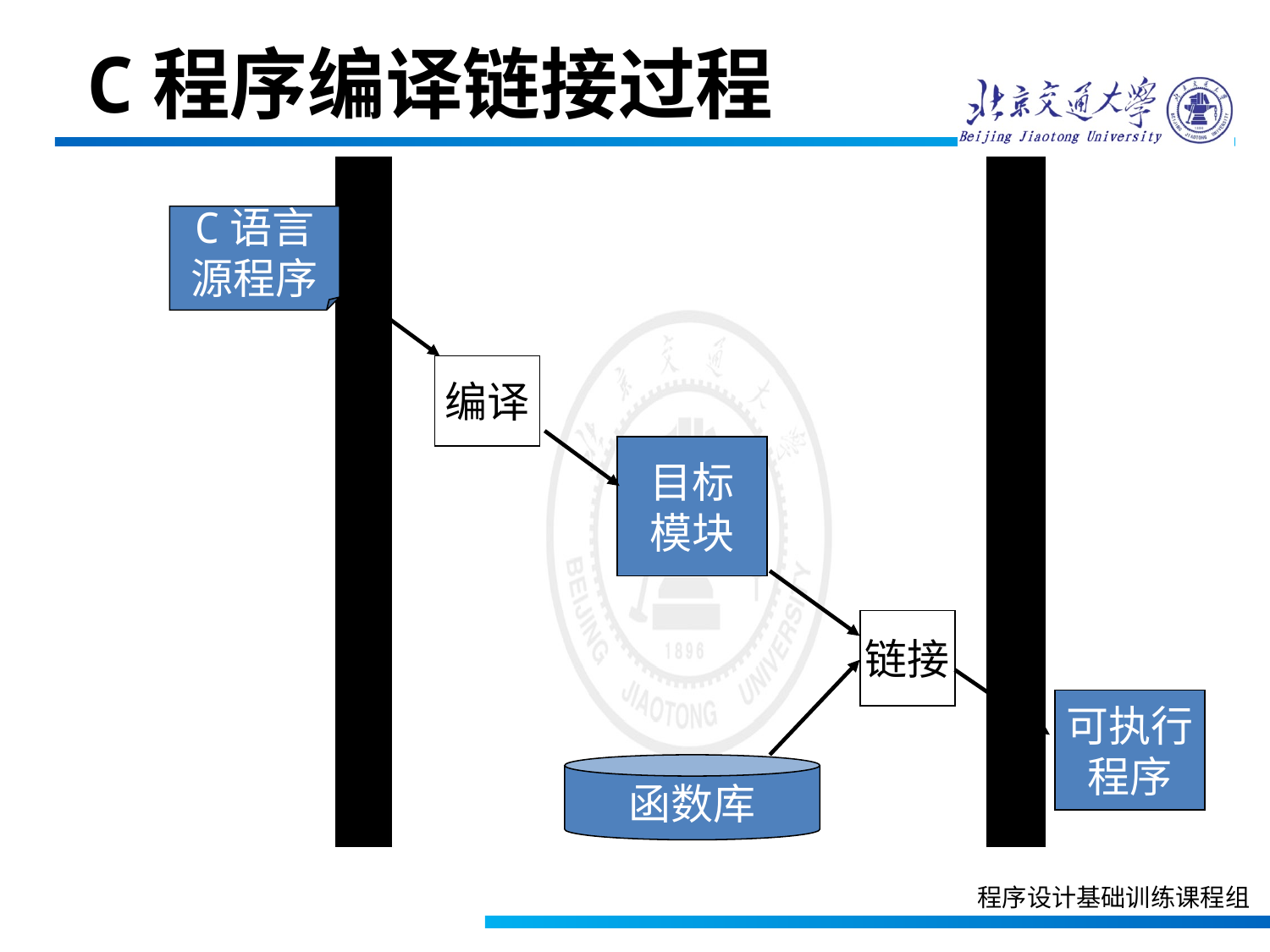

C程序编译链接过程
C语言
源程序

编译

目标
模块

链接

可执行
程序
函数库
程序设计基础训练课程组